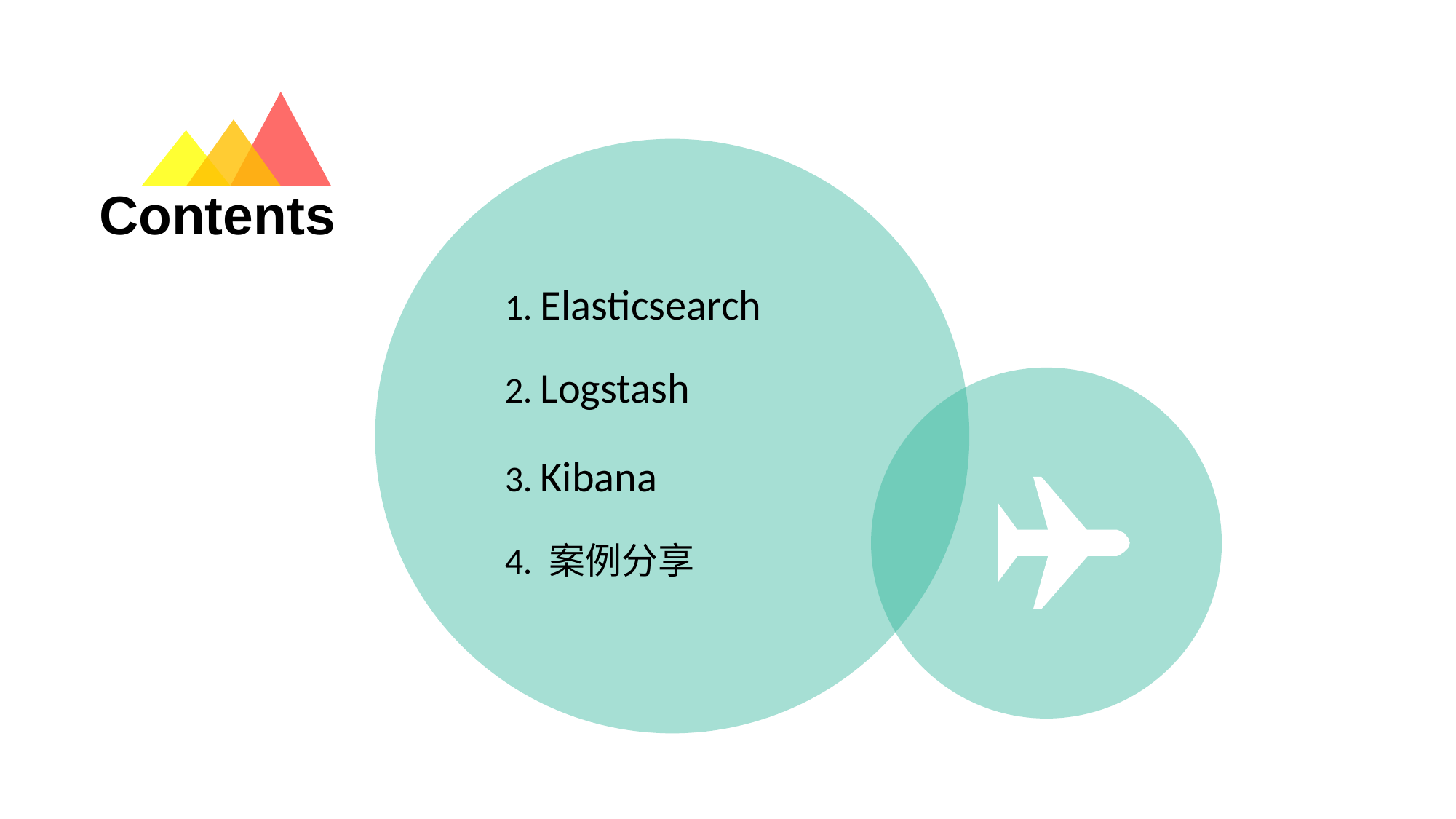

Contents
1. Elasticsearch
2. Logstash
3. Kibana

4. 案例分享